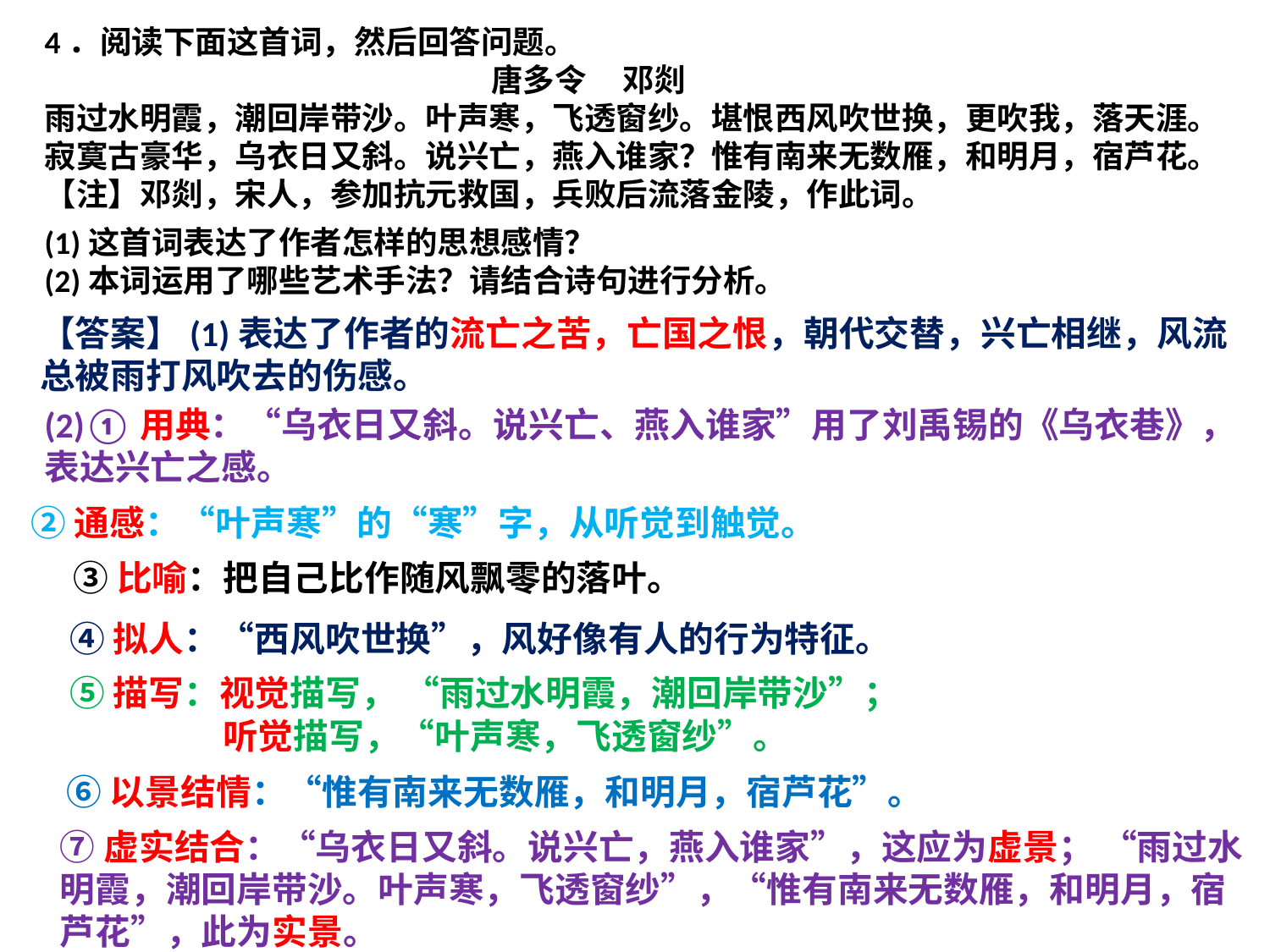

4．阅读下面这首词，然后回答问题。
                                                             唐多令     邓剡
雨过水明霞，潮回岸带沙。叶声寒，飞透窗纱。堪恨西风吹世换，更吹我，落天涯。
寂寞古豪华，乌衣日又斜。说兴亡，燕入谁家？惟有南来无数雁，和明月，宿芦花。
【注】邓剡，宋人，参加抗元救国，兵败后流落金陵，作此词。
(1)这首词表达了作者怎样的思想感情？
(2)本词运用了哪些艺术手法？请结合诗句进行分析。
【答案】(1)表达了作者的流亡之苦，亡国之恨，朝代交替，兴亡相继，风流总被雨打风吹去的伤感。
(2)①用典：“乌衣日又斜。说兴亡、燕入谁家”用了刘禹锡的《乌衣巷》，表达兴亡之感。
②通感：“叶声寒”的“寒”字，从听觉到触觉。
③比喻：把自己比作随风飘零的落叶。
④拟人：“西风吹世换”，风好像有人的行为特征。
⑤描写：视觉描写， “雨过水明霞，潮回岸带沙”；
                  听觉描写，“叶声寒，飞透窗纱”。
⑥以景结情：“惟有南来无数雁，和明月，宿芦花”。
⑦虚实结合：“乌衣日又斜。说兴亡，燕入谁家”，这应为虚景； “雨过水明霞，潮回岸带沙。叶声寒，飞透窗纱”，“惟有南来无数雁，和明月，宿芦花”，此为实景。